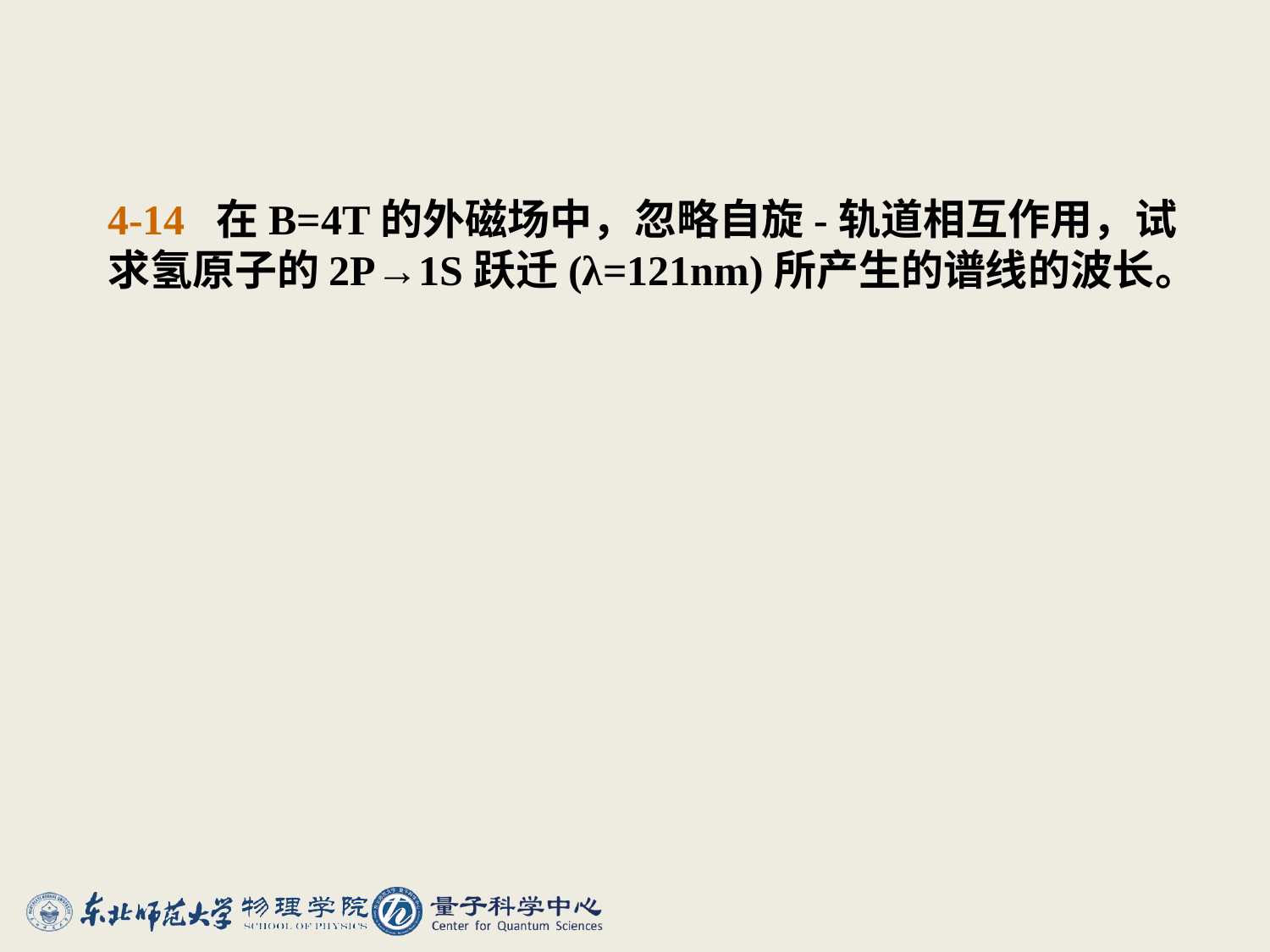

4-14  在B=4T的外磁场中，忽略自旋-轨道相互作用，试求氢原子的2P→1S跃迁(λ=121nm)所产生的谱线的波长。